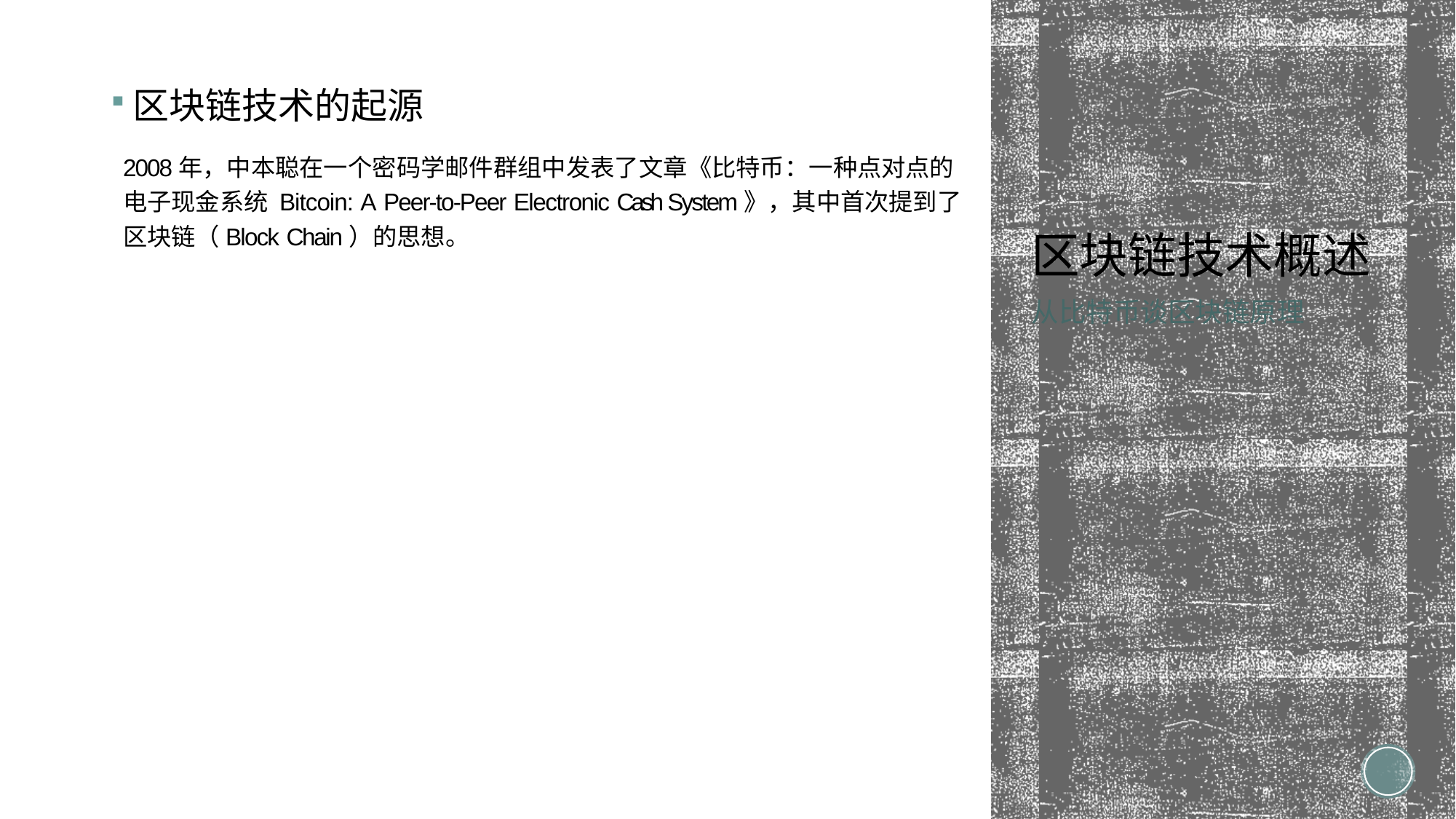

区块链技术的起源

# 区块链技术概述
2008年，中本聪在一个密码学邮件群组中发表了文章《比特币：一种点对点的电子现金系统 Bitcoin: A Peer-to-Peer Electronic Cash System》，其中首次提到了区块链（Block Chain）的思想。
从比特币谈区块链原理